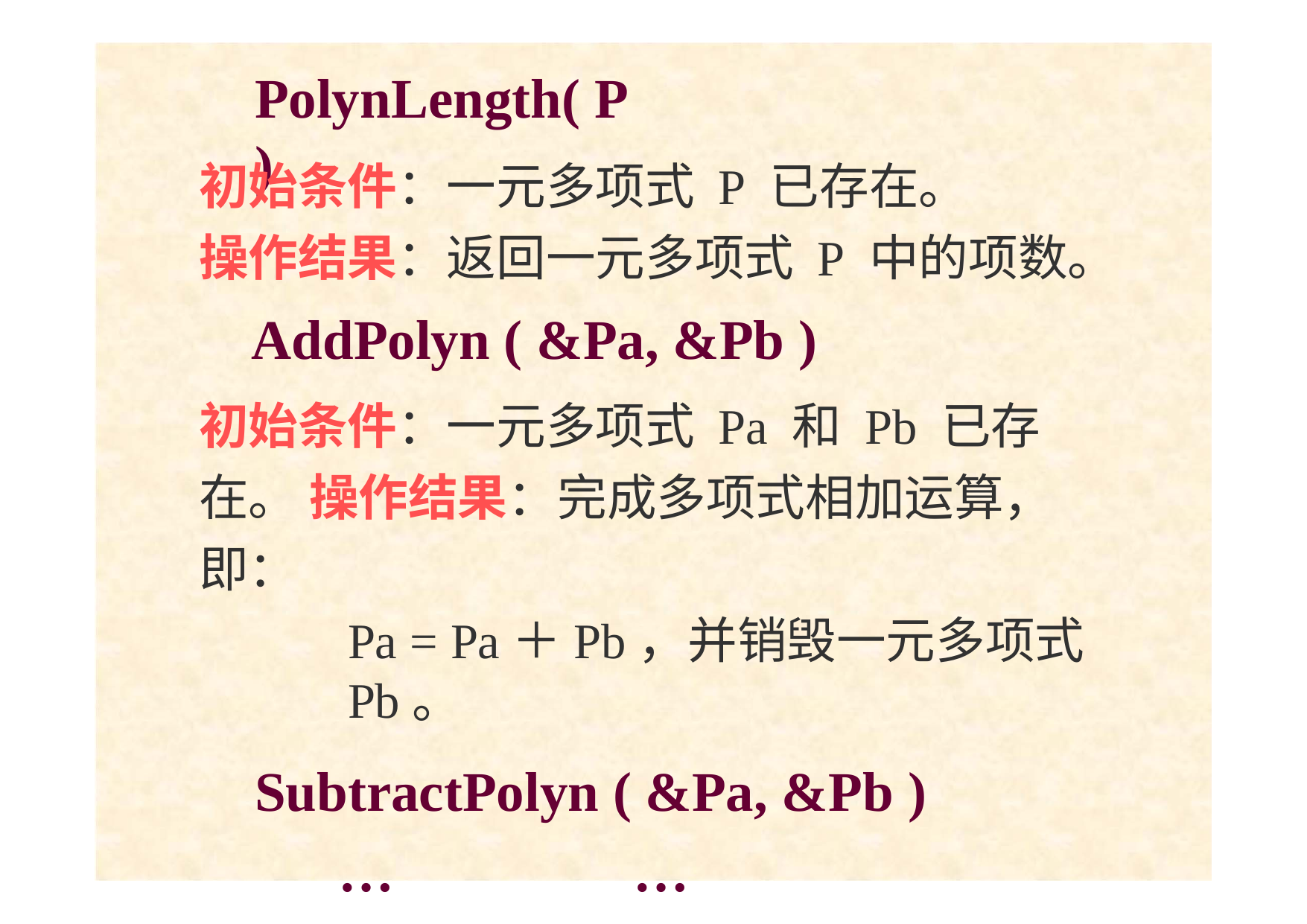

# PolynLength( P )
初始条件：一元多项式 P 已存在。
操作结果：返回一元多项式 P 中的项数。
AddPolyn ( &Pa, &Pb )
初始条件：一元多项式 Pa 和 Pb 已存在。 操作结果：完成多项式相加运算，即：
Pa = Pa＋Pb，并销毁一元多项式 Pb。
SubtractPolyn ( &Pa, &Pb )
…	…
} ADT Polynomial